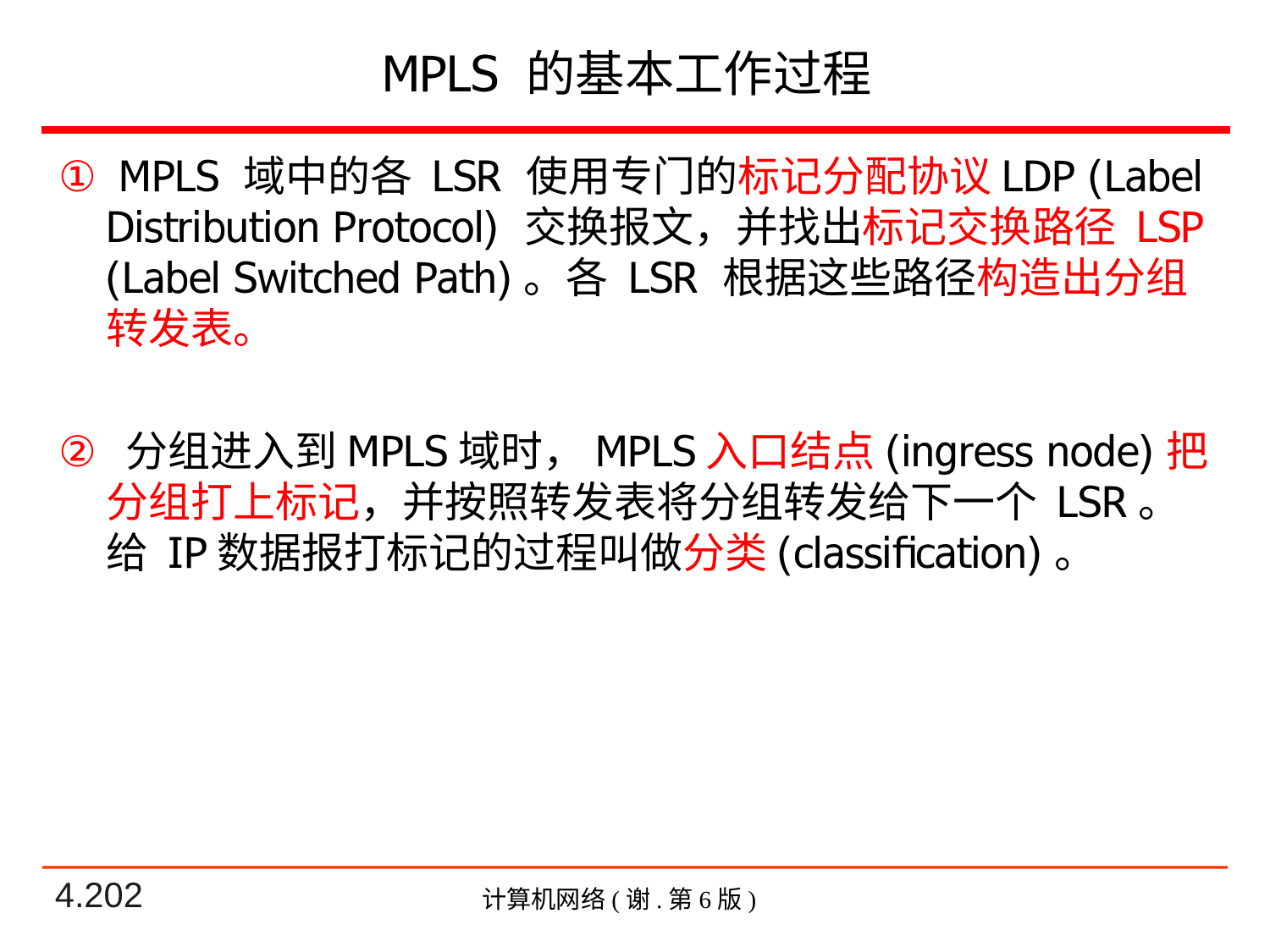

# MPLS 的基本工作过程
 MPLS 域中的各 LSR 使用专门的标记分配协议LDP (Label Distribution Protocol) 交换报文，并找出标记交换路径 LSP (Label Switched Path)。各 LSR 根据这些路径构造出分组转发表。

 分组进入到MPLS域时，MPLS入口结点(ingress node)把分组打上标记，并按照转发表将分组转发给下一个 LSR。给 IP数据报打标记的过程叫做分类(classification)。